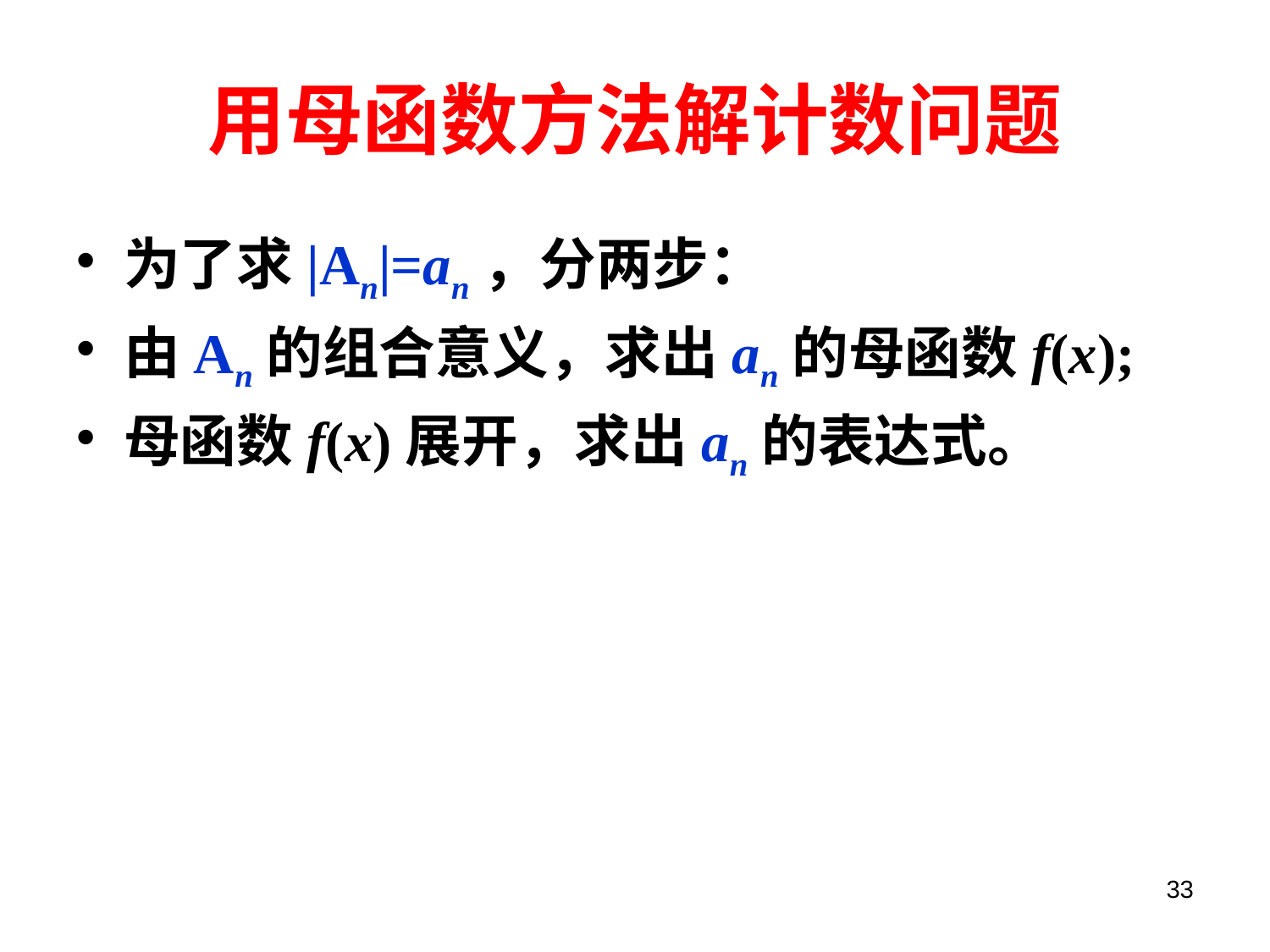

# 用母函数方法解计数问题
为了求|An|=an，分两步：
由An的组合意义，求出an的母函数f(x);
母函数f(x)展开，求出an的表达式。
33